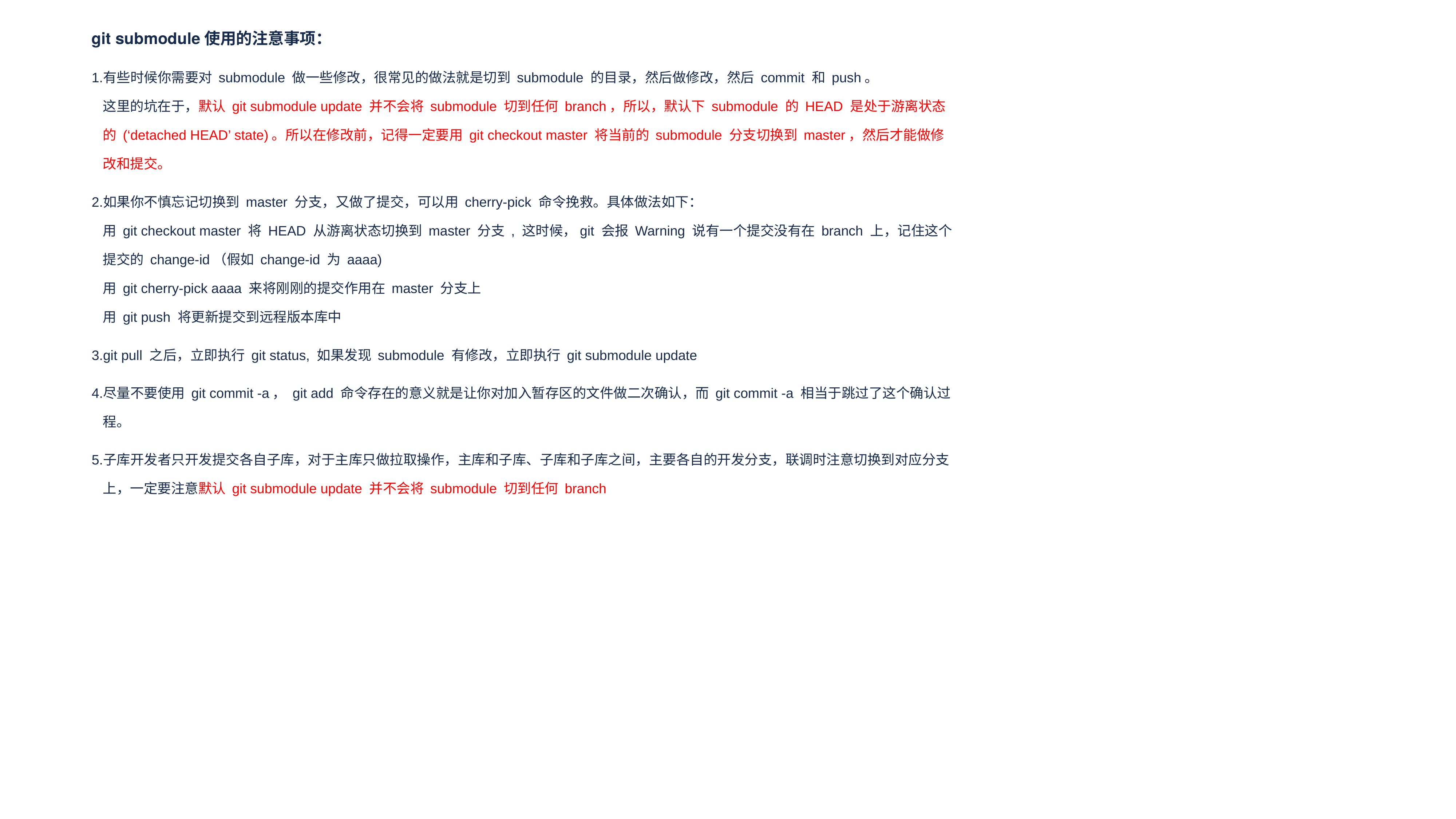

git submodule使用的注意事项：
有些时候你需要对 submodule 做一些修改，很常见的做法就是切到 submodule 的目录，然后做修改，然后 commit 和 push。
这里的坑在于，默认 git submodule update 并不会将 submodule 切到任何 branch，所以，默认下 submodule 的 HEAD 是处于游离状态的 (‘detached HEAD’ state)。所以在修改前，记得一定要用 git checkout master 将当前的 submodule 分支切换到 master，然后才能做修改和提交。
如果你不慎忘记切换到 master 分支，又做了提交，可以用 cherry-pick 命令挽救。具体做法如下：
用 git checkout master 将 HEAD 从游离状态切换到 master 分支 , 这时候，git 会报 Warning 说有一个提交没有在 branch 上，记住这个提交的 change-id（假如 change-id 为 aaaa)
用 git cherry-pick aaaa 来将刚刚的提交作用在 master 分支上
用 git push 将更新提交到远程版本库中
git pull 之后，立即执行 git status, 如果发现 submodule 有修改，立即执行 git submodule update
尽量不要使用 git commit -a， git add 命令存在的意义就是让你对加入暂存区的文件做二次确认，而 git commit -a 相当于跳过了这个确认过程。
子库开发者只开发提交各自子库，对于主库只做拉取操作，主库和子库、子库和子库之间，主要各自的开发分支，联调时注意切换到对应分支上，一定要注意默认 git submodule update 并不会将 submodule 切到任何 branch